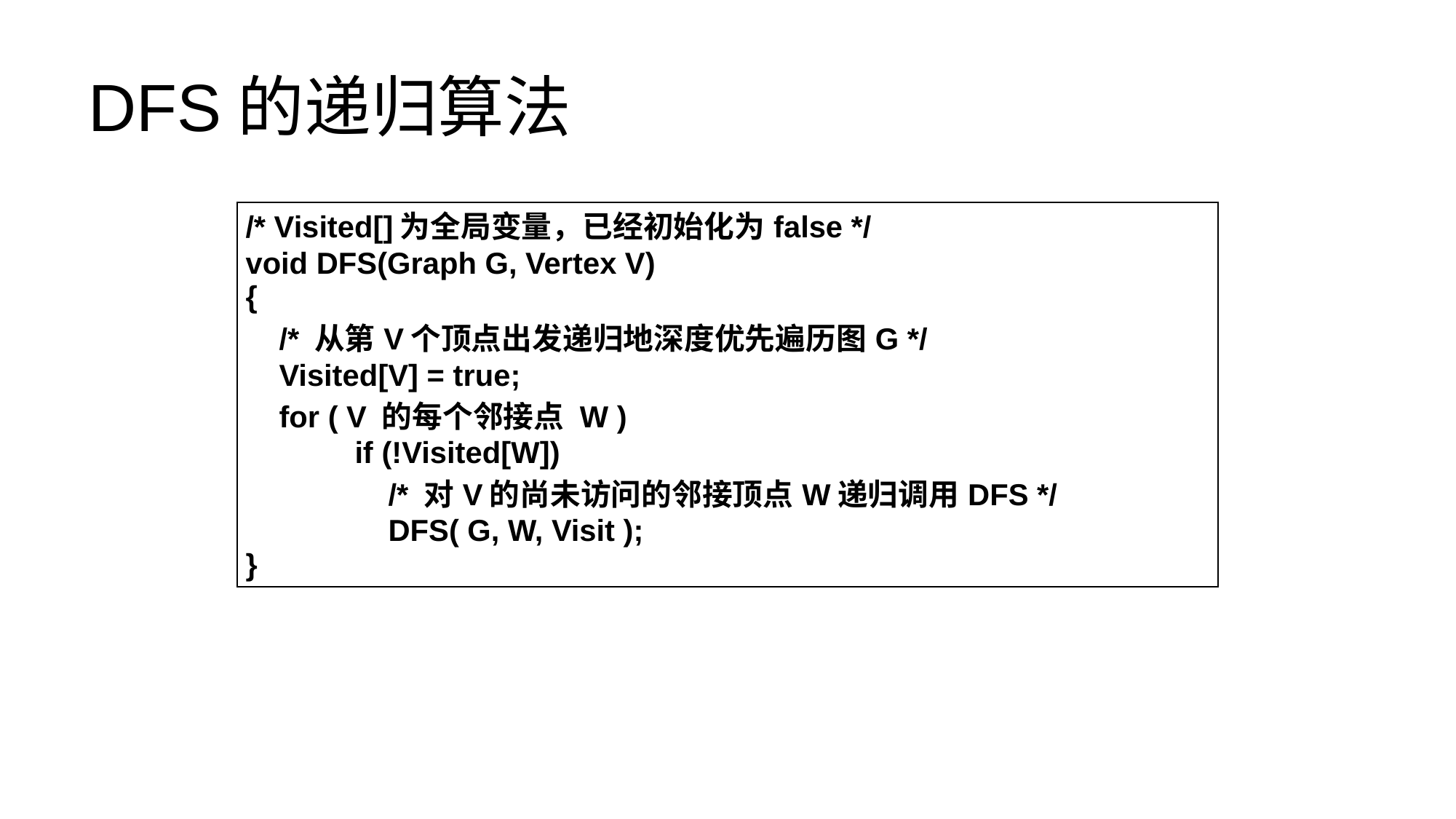

# DFS的递归算法
| /\* Visited[]为全局变量，已经初始化为false \*/ void DFS(Graph G, Vertex V) { /\* 从第V个顶点出发递归地深度优先遍历图G \*/ Visited[V] = true; for ( V 的每个邻接点 W ) if (!Visited[W]) /\* 对V的尚未访问的邻接顶点W递归调用DFS \*/ DFS( G, W, Visit ); } |
| --- |